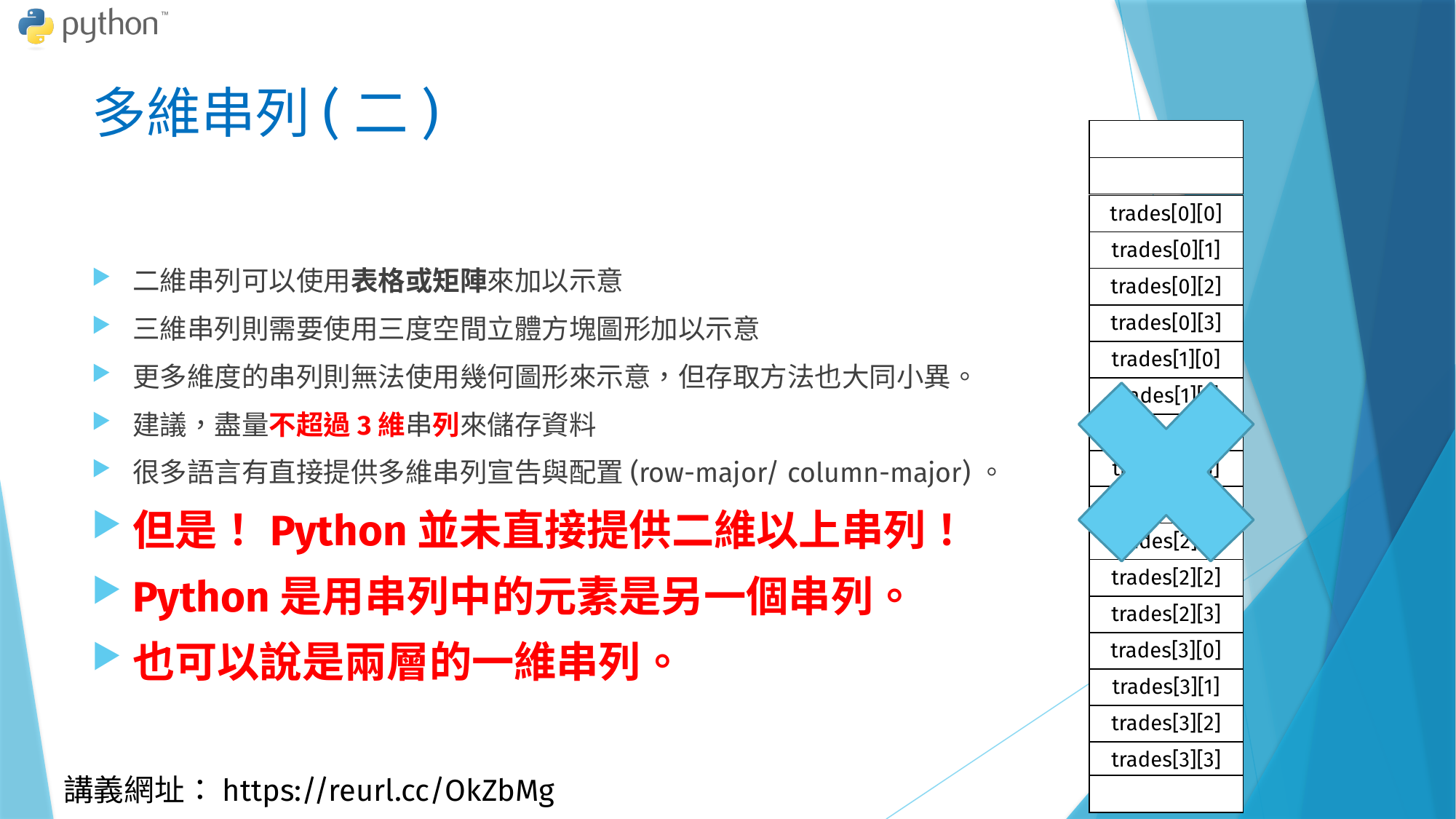

# 多維串列(二)
|  |
| --- |
|  |
| --- |
| trades[0][0] |
| --- |
| trades[0][1] |
| trades[0][2] |
| trades[0][3] |
| trades[1][0] |
| trades[1][1] |
| trades[1][2] |
| trades[1][3] |
二維串列可以使用表格或矩陣來加以示意
三維串列則需要使用三度空間立體方塊圖形加以示意
更多維度的串列則無法使用幾何圖形來示意，但存取方法也大同小異。
建議，盡量不超過3維串列來儲存資料
很多語言有直接提供多維串列宣告與配置(row-major/ column-major)。
但是！Python並未直接提供二維以上串列！
Python是用串列中的元素是另一個串列。
也可以說是兩層的一維串列。

| trades[2][0] |
| --- |
| trades[2][1] |
| trades[2][2] |
| trades[2][3] |
| trades[3][0] |
| trades[3][1] |
| trades[3][2] |
| trades[3][3] |
|  |
| --- |